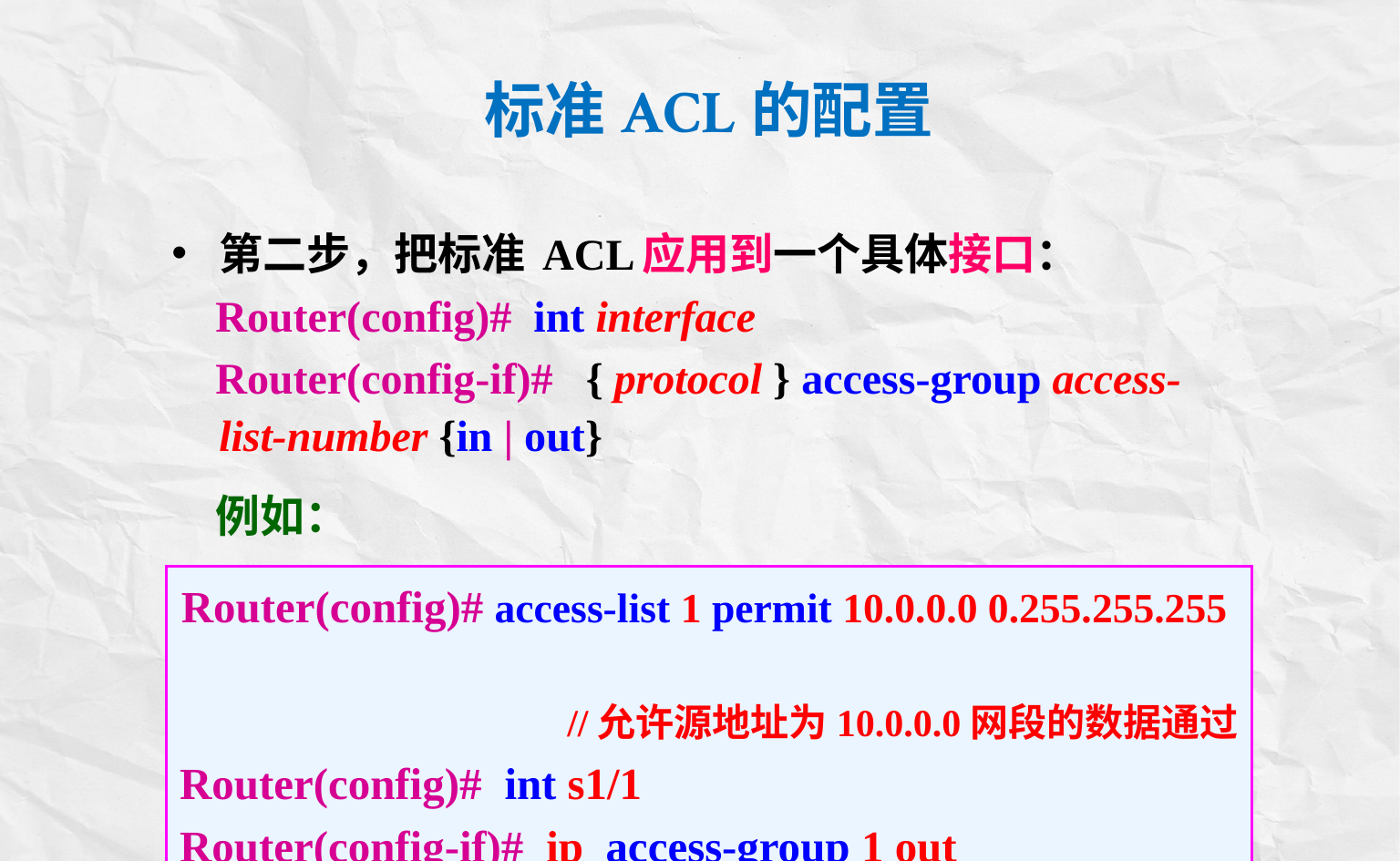

# 标准ACL的配置
第二步，把标准 ACL应用到一个具体接口：
    Router(config)#  int interface
    Router(config-if)#   { protocol } access-group access-list-number {in | out}
例如：
Router(config)# access-list 1 permit 10.0.0.0 0.255.255.255
//允许源地址为10.0.0.0网段的数据通过
Router(config)#  int s1/1
Router(config-if)#  ip  access-group 1 out

24